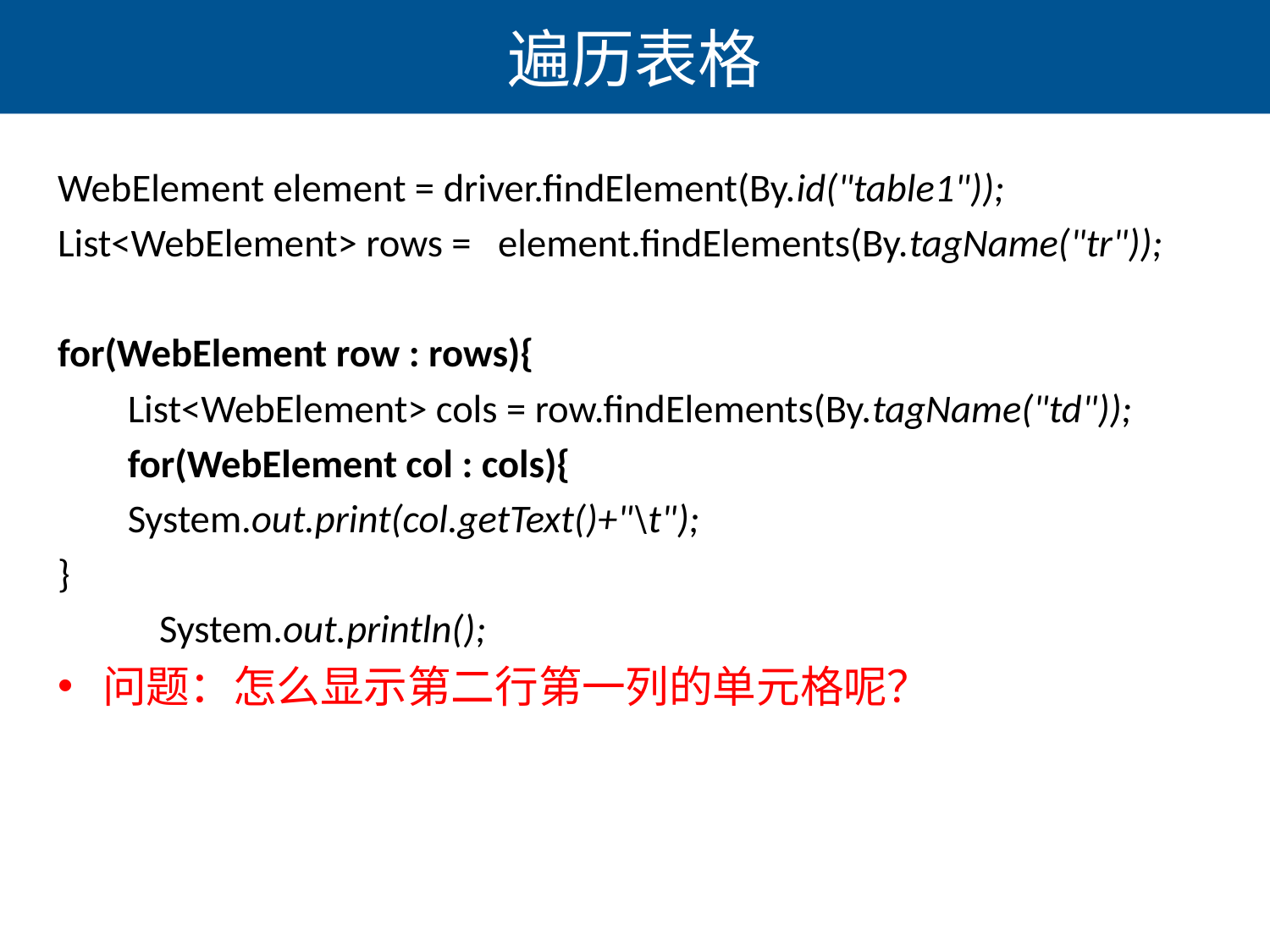

# 遍历表格
WebElement element = driver.findElement(By.id("table1"));
List<WebElement> rows =   element.findElements(By.tagName("tr"));

for(WebElement row : rows){
  List<WebElement> cols = row.findElements(By.tagName("td"));
  for(WebElement col : cols){
	  System.out.print(col.getText()+"\t");
}
	System.out.println();
问题：怎么显示第二行第一列的单元格呢？